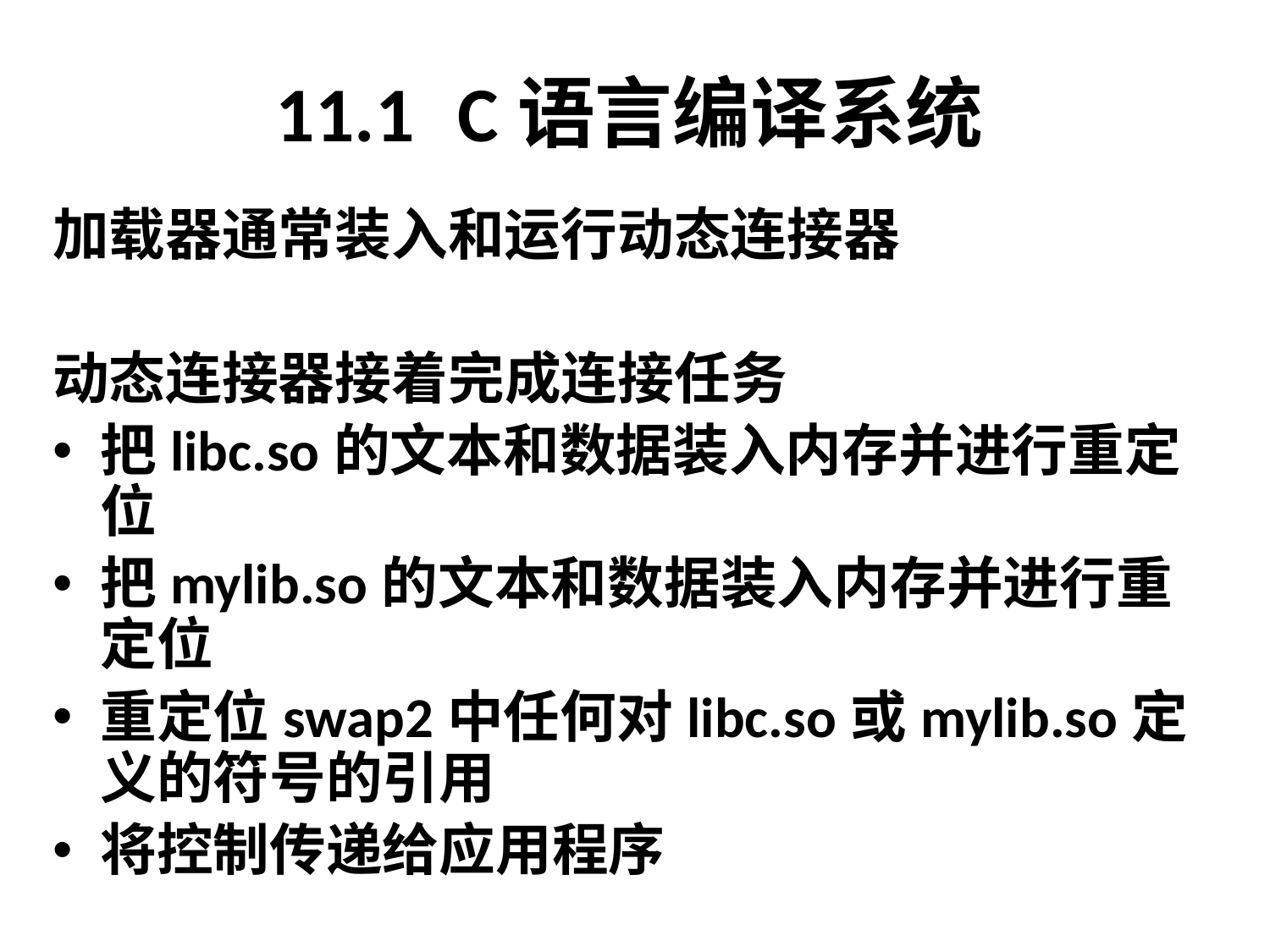

# 11.1  C语言编译系统
加载器通常装入和运行动态连接器

动态连接器接着完成连接任务
把libc.so的文本和数据装入内存并进行重定位
把mylib.so的文本和数据装入内存并进行重定位
重定位swap2中任何对libc.so或mylib.so定义的符号的引用
将控制传递给应用程序